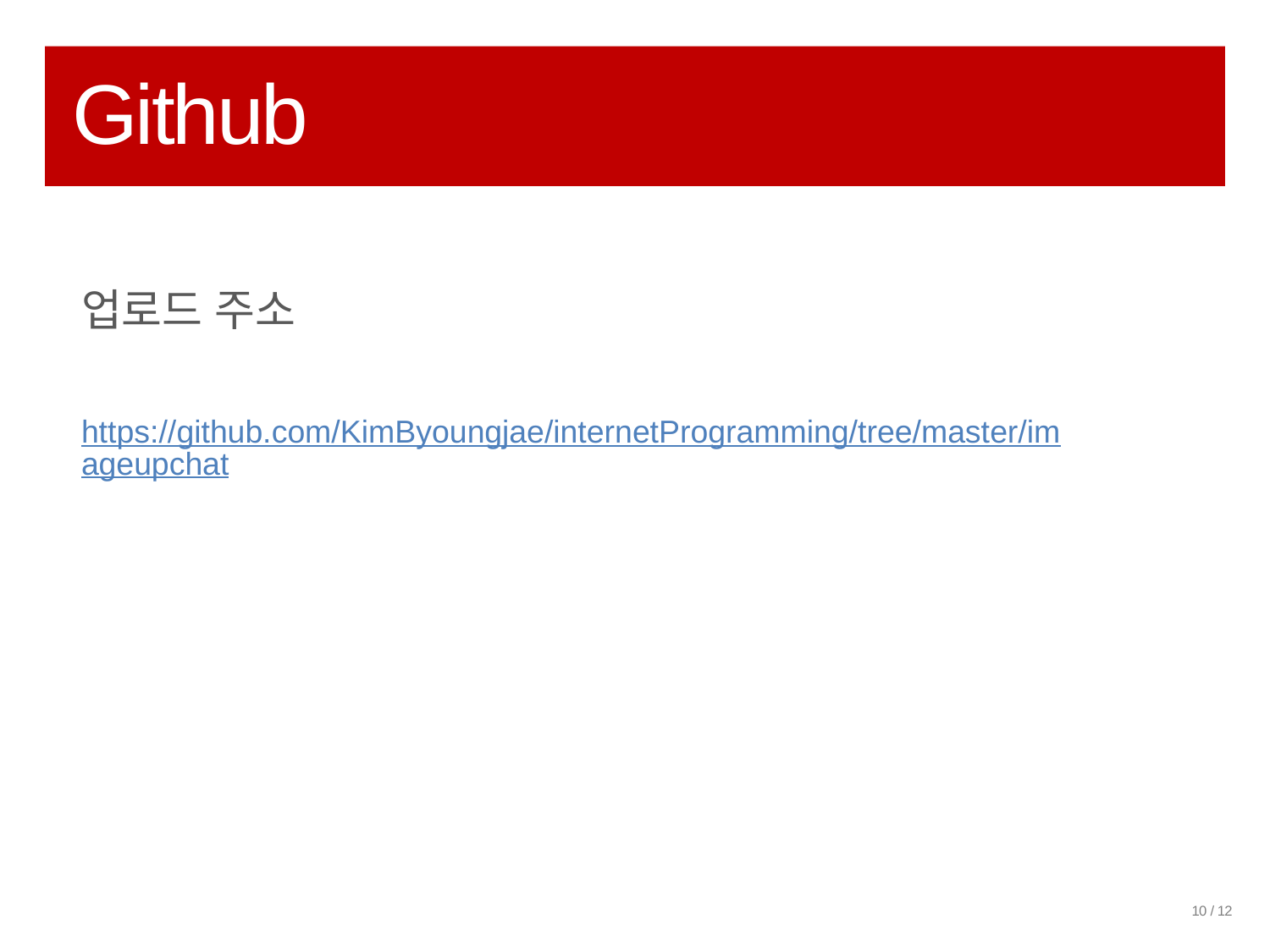

# Github
업로드 주소

https://github.com/KimByoungjae/internetProgramming/tree/master/imageupchat
10 / 12